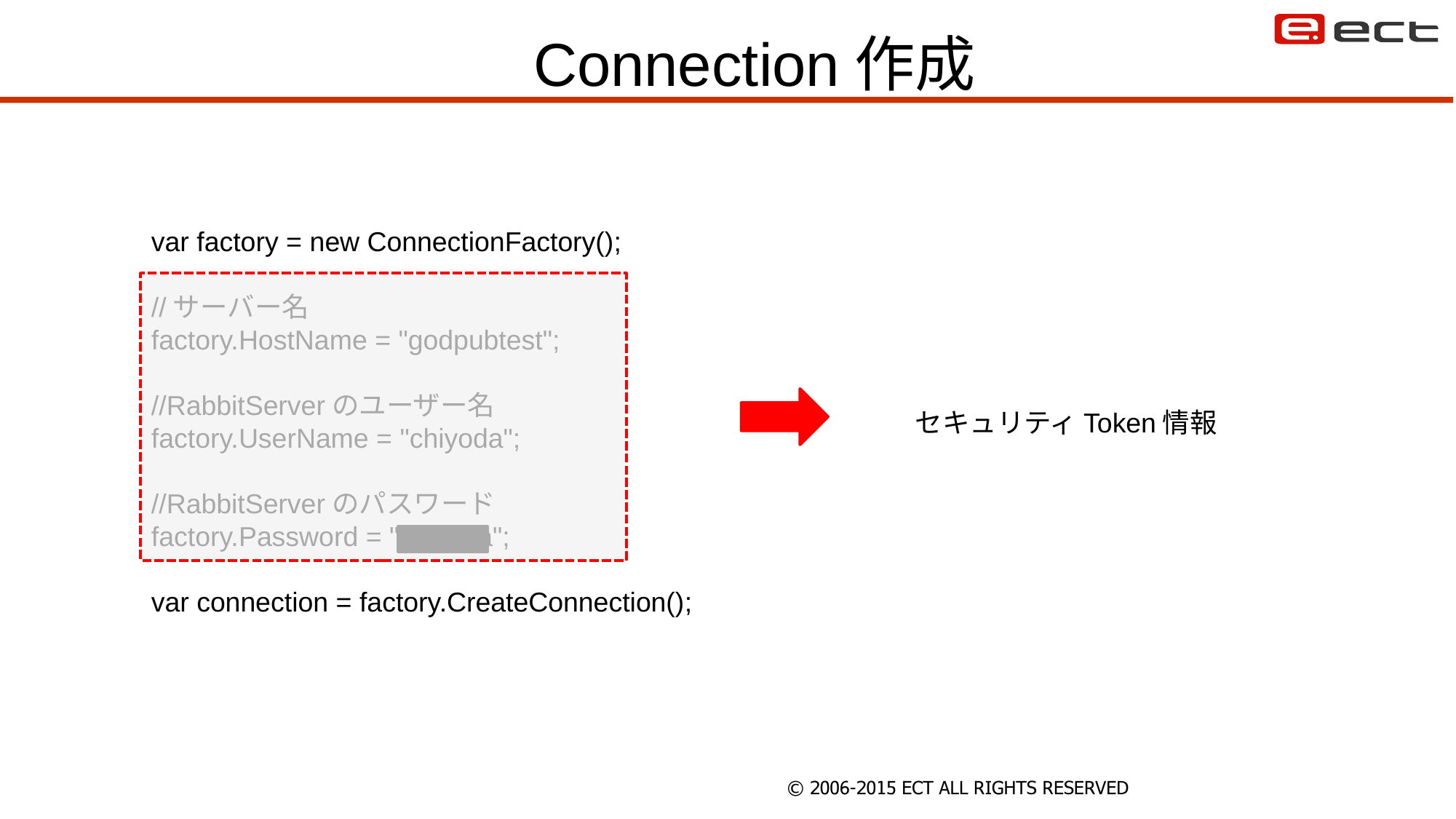

# Connection作成
var factory = new ConnectionFactory();

//サーバー名
factory.HostName = "godpubtest";

//RabbitServerのユーザー名
factory.UserName = "chiyoda";

//RabbitServerのパスワード
factory.Password = "chiyoda";

var connection = factory.CreateConnection();

セキュリティToken情報